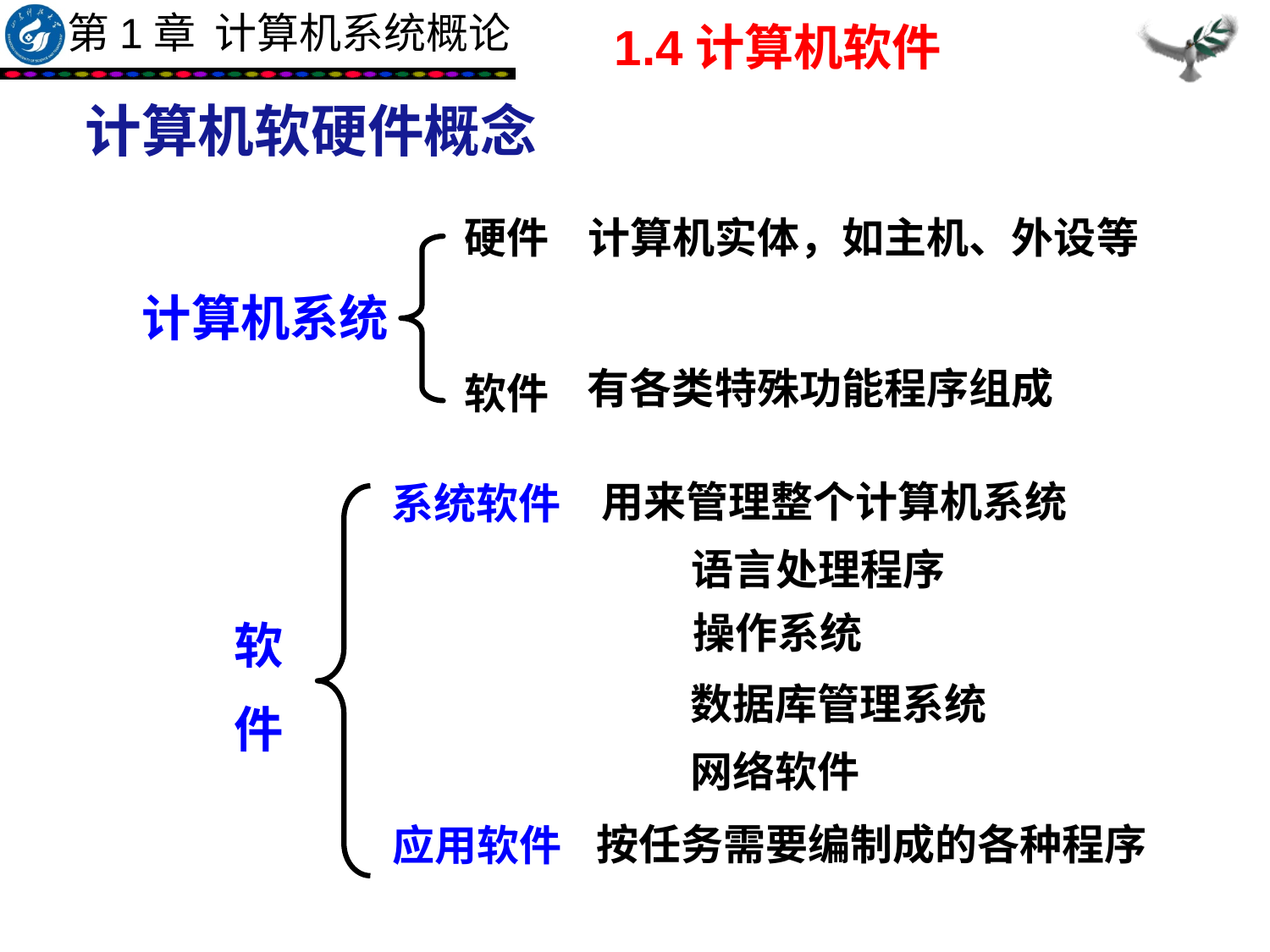

1.4计算机软件
计算机软硬件概念
硬件
计算机实体，如主机、外设等

计算机系统
有各类特殊功能程序组成
软件
用来管理整个计算机系统
系统软件

语言处理程序
操作系统
软
件
数据库管理系统
网络软件
按任务需要编制成的各种程序
应用软件